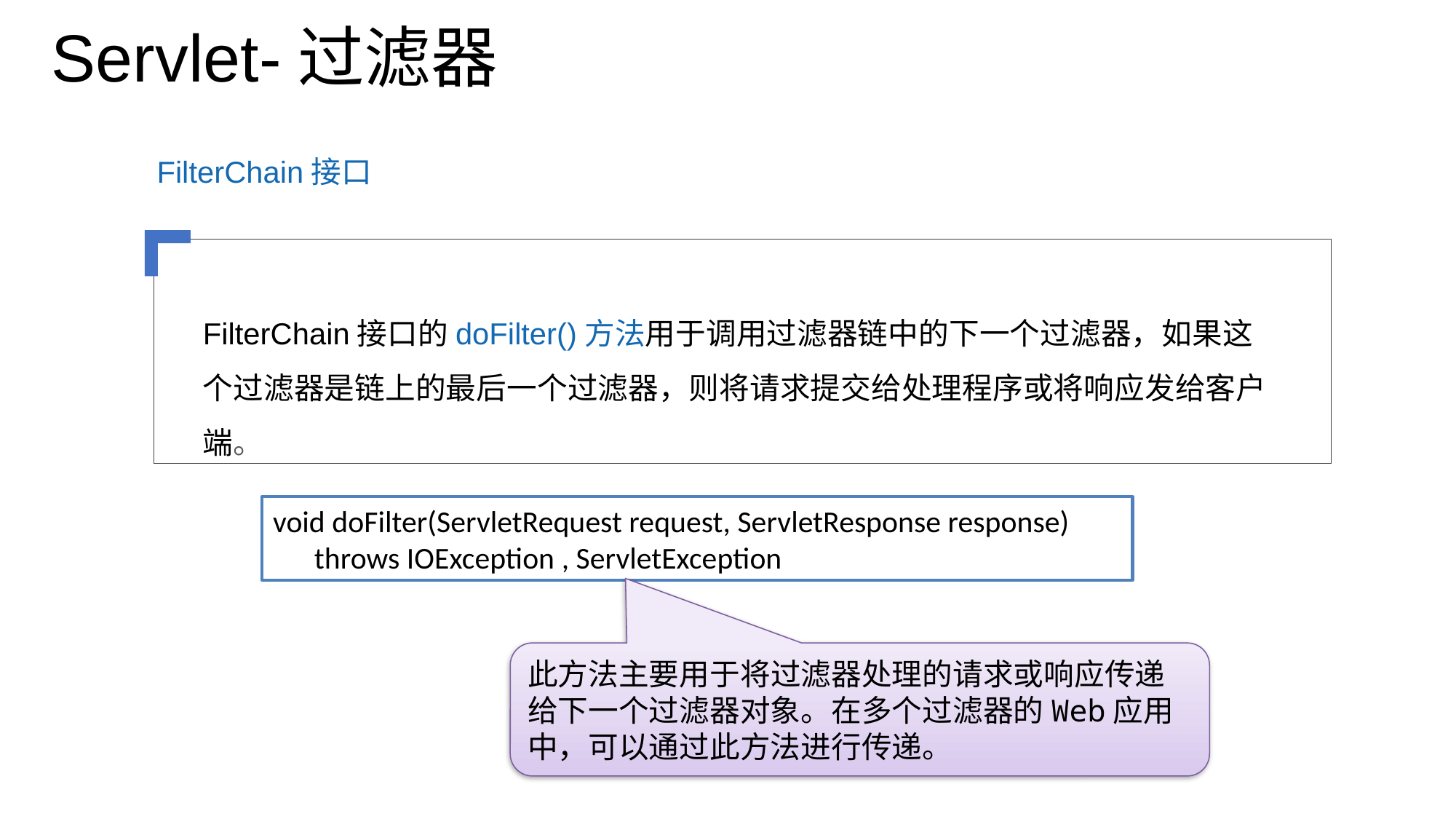

Servlet-过滤器
FilterChain接口

FilterChain接口的doFilter()方法用于调用过滤器链中的下一个过滤器，如果这个过滤器是链上的最后一个过滤器，则将请求提交给处理程序或将响应发给客户端。

void doFilter(ServletRequest request, ServletResponse response)              throws IOException , ServletException
此方法主要用于将过滤器处理的请求或响应传递给下一个过滤器对象。在多个过滤器的Web应用中，可以通过此方法进行传递。